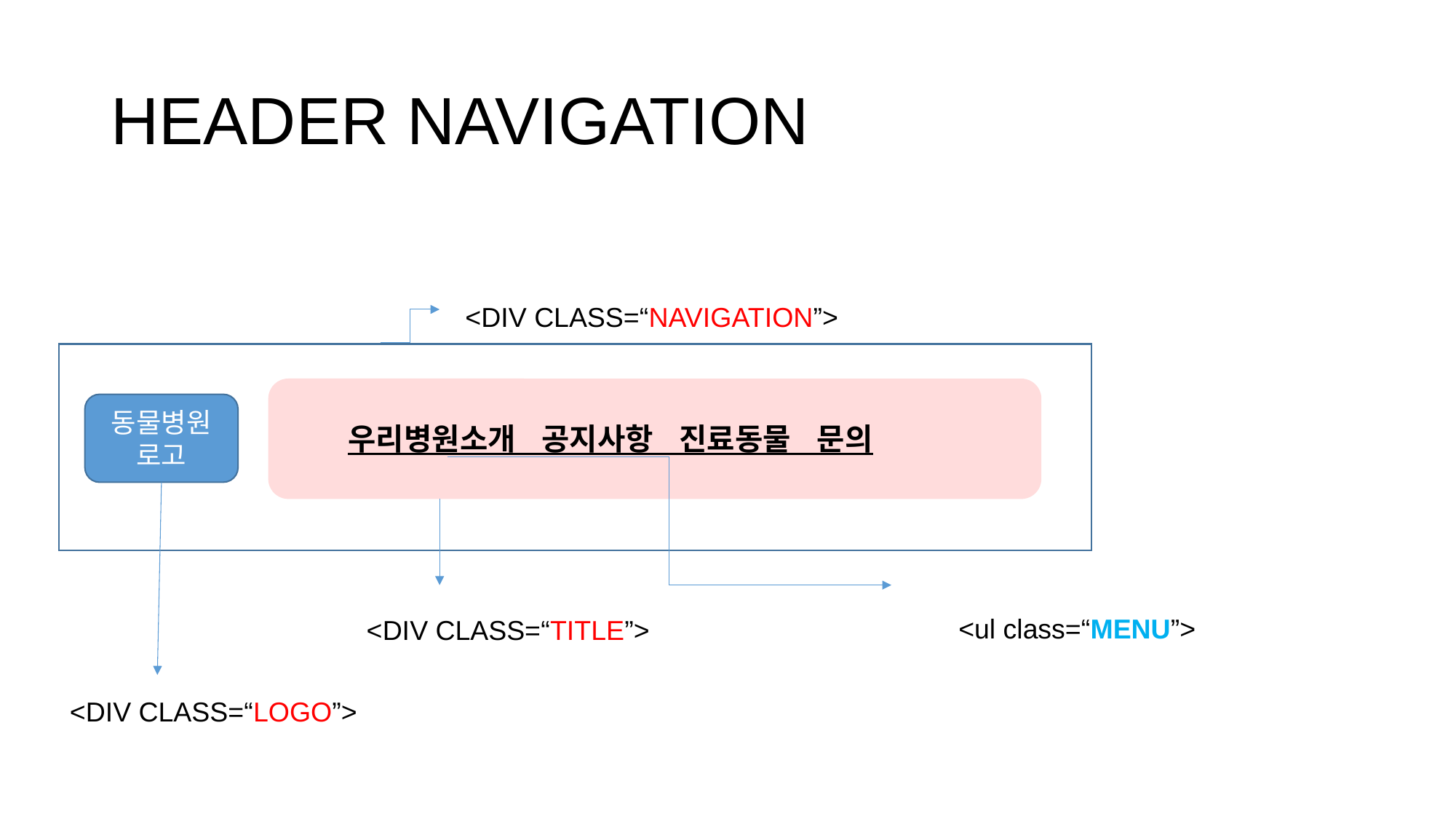

# HEADER NAVIGATION
<DIV CLASS=“NAVIGATION”>

동물병원
로고
우리병원소개   공지사항   진료동물   문의
<ul class=“MENU”>
<DIV CLASS=“TITLE”>
<DIV CLASS=“LOGO”>